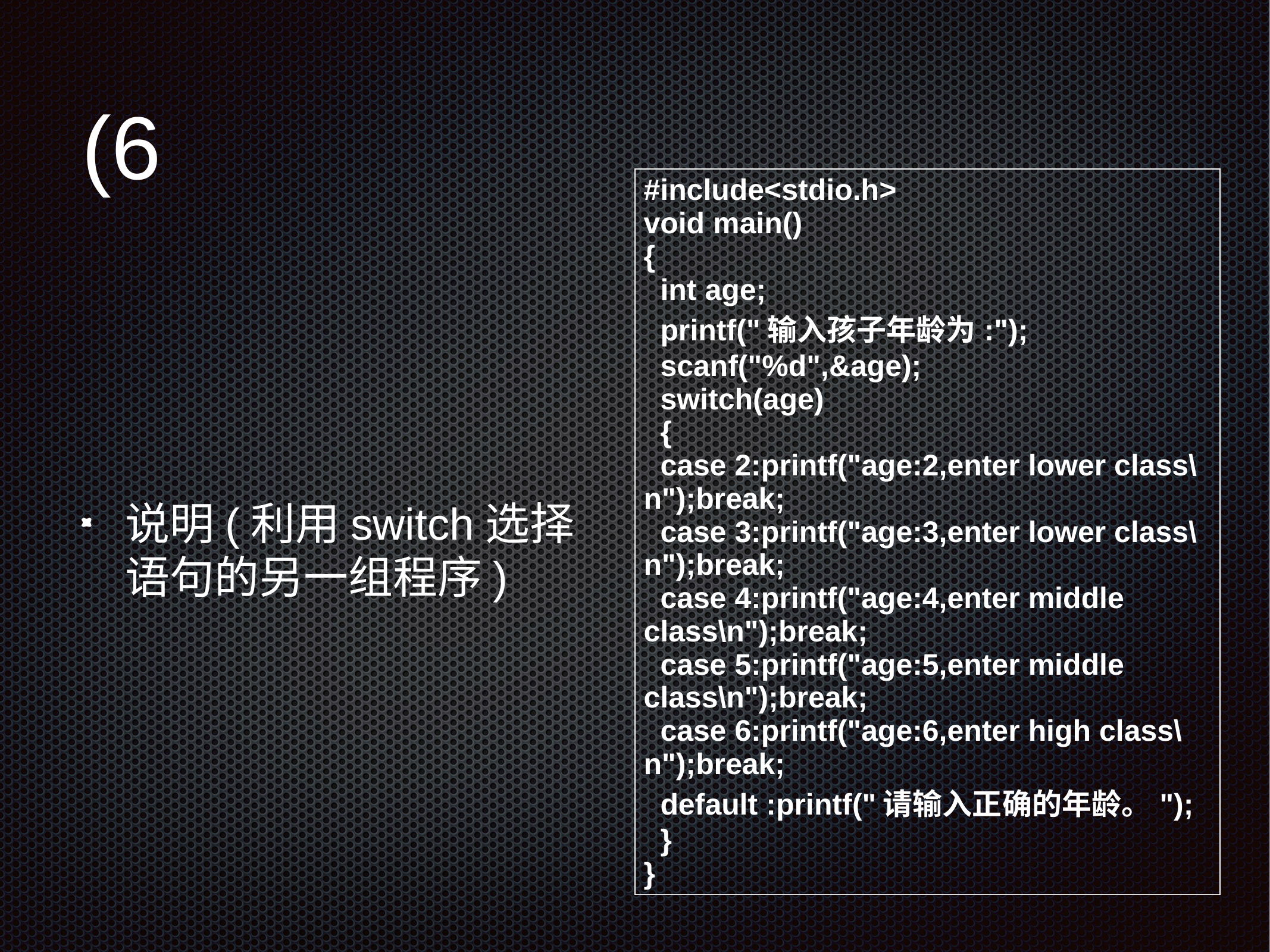

# (6
| #include<stdio.h> void main() { int age; printf("输入孩子年龄为:"); scanf("%d",&age); switch(age) { case 2:printf("age:2,enter lower class\n");break; case 3:printf("age:3,enter lower class\n");break; case 4:printf("age:4,enter middle class\n");break; case 5:printf("age:5,enter middle class\n");break; case 6:printf("age:6,enter high class\n");break; default :printf("请输入正确的年龄。"); } } |
| --- |
说明(利用switch选择语句的另一组程序)